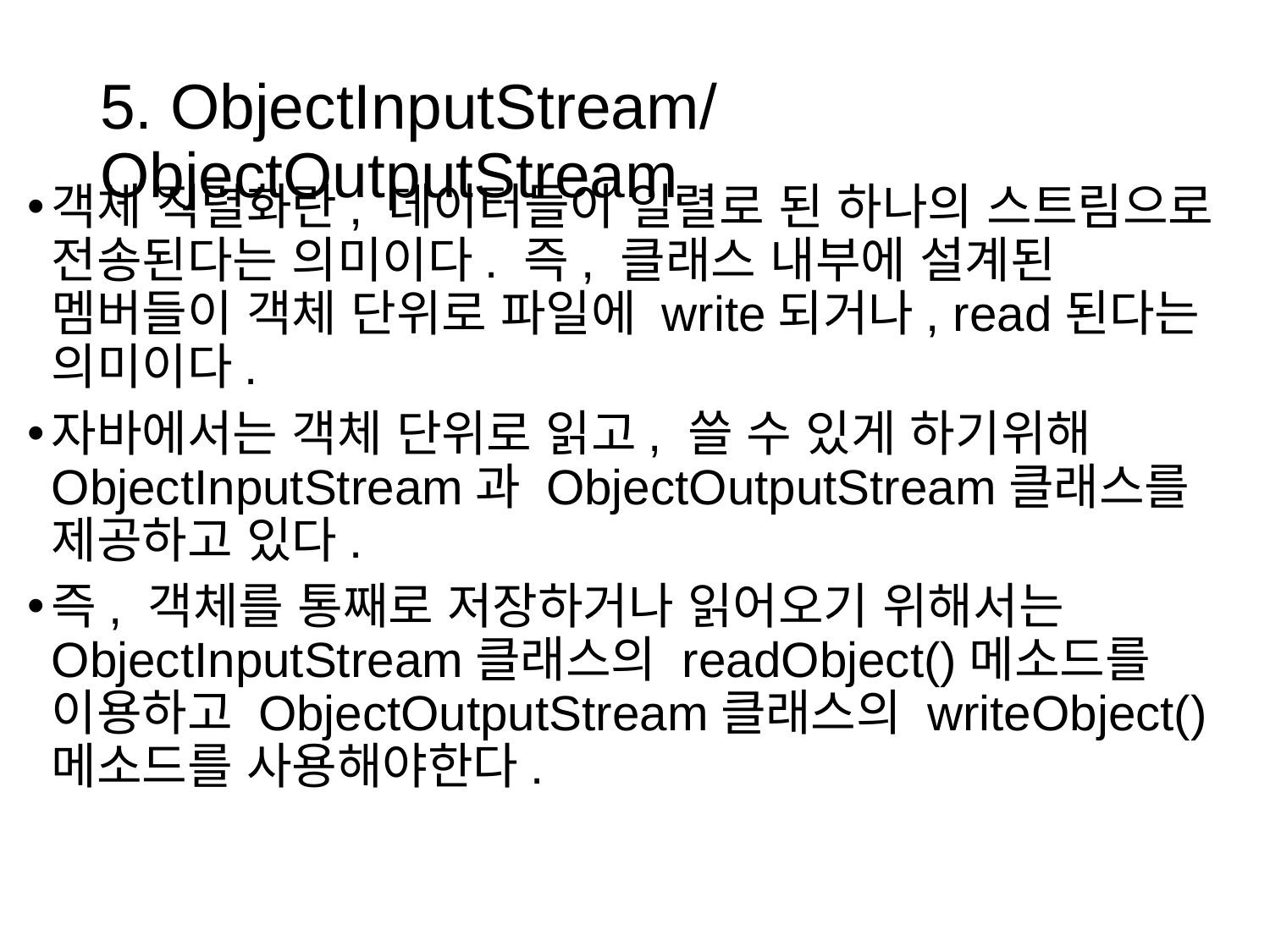

# 5. ObjectInputStream/ObjectOutputStream
객체 직렬화란, 데이터들이 일렬로 된 하나의 스트림으로 전송된다는 의미이다. 즉, 클래스 내부에 설계된 멤버들이 객체 단위로 파일에 write되거나, read된다는 의미이다.
자바에서는 객체 단위로 읽고, 쓸 수 있게 하기위해 ObjectInputStream과 ObjectOutputStream클래스를 제공하고 있다.
즉, 객체를 통째로 저장하거나 읽어오기 위해서는 ObjectInputStream클래스의 readObject()메소드를 이용하고 ObjectOutputStream클래스의 writeObject() 메소드를 사용해야한다.